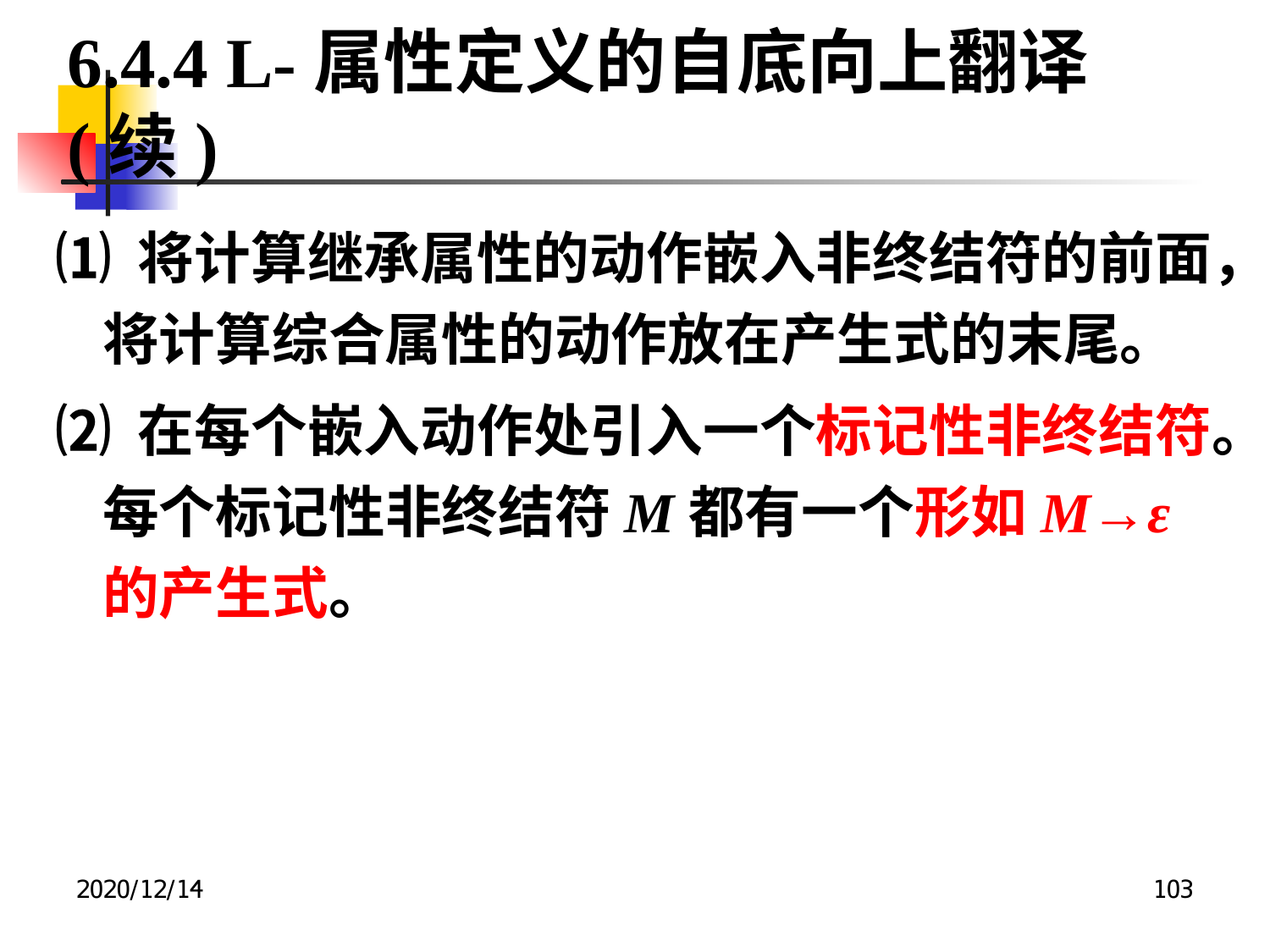

6.4.4 L-属性定义的自底向上翻译(续)
⑴ 将计算继承属性的动作嵌入非终结符的前面，将计算综合属性的动作放在产生式的末尾。
⑵ 在每个嵌入动作处引入一个标记性非终结符。每个标记性非终结符M都有一个形如M→ε的产生式。
2020/12/14
103